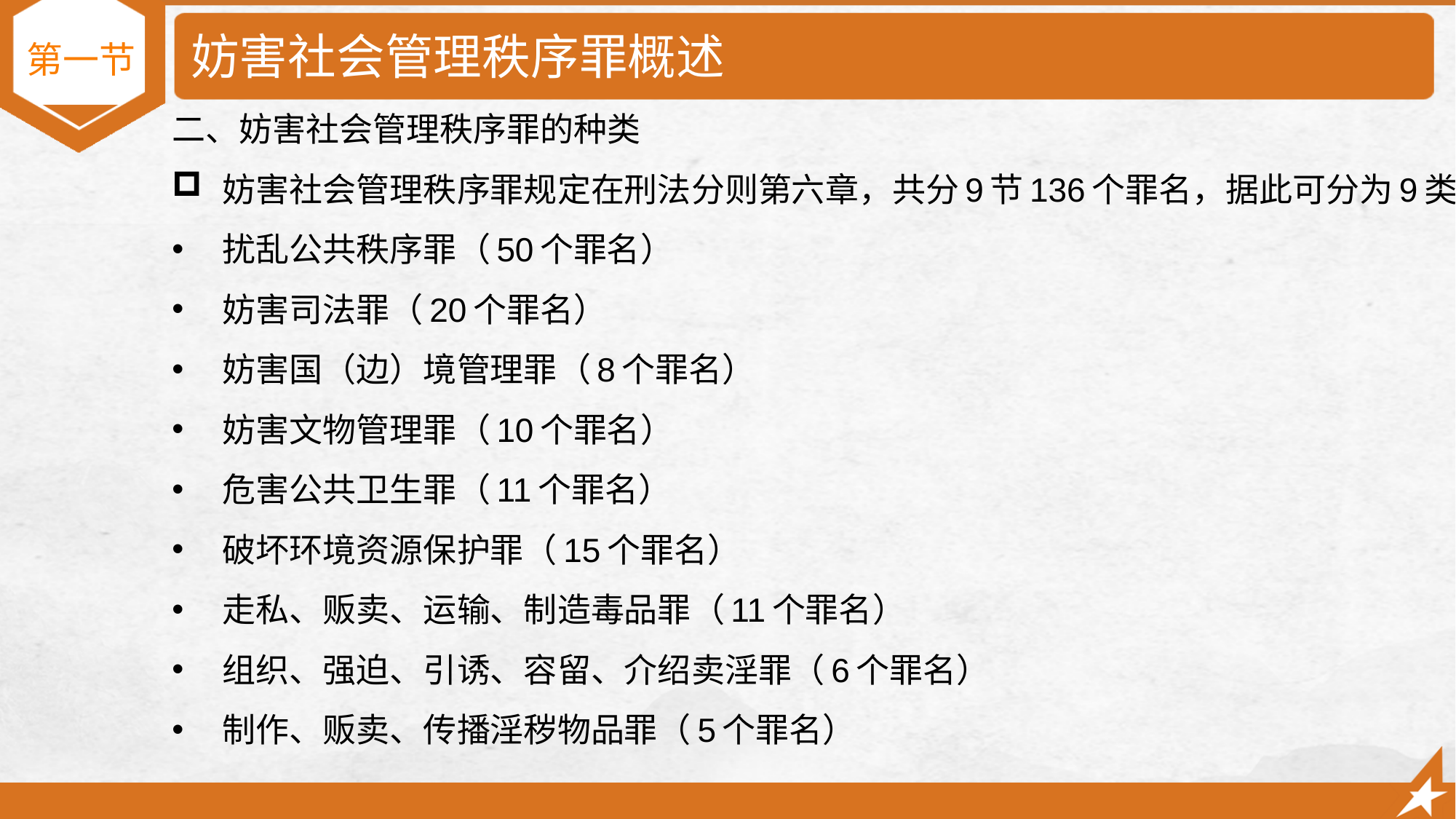

# 妨害社会管理秩序罪概述
第一节
二、妨害社会管理秩序罪的种类
妨害社会管理秩序罪规定在刑法分则第六章，共分9节136个罪名，据此可分为9类：
扰乱公共秩序罪（50个罪名）
妨害司法罪（20个罪名）
妨害国（边）境管理罪（8个罪名）
妨害文物管理罪（10个罪名）
危害公共卫生罪（11个罪名）
破坏环境资源保护罪（15个罪名）
走私、贩卖、运输、制造毒品罪（11个罪名）
组织、强迫、引诱、容留、介绍卖淫罪（6个罪名）
制作、贩卖、传播淫秽物品罪（5个罪名）